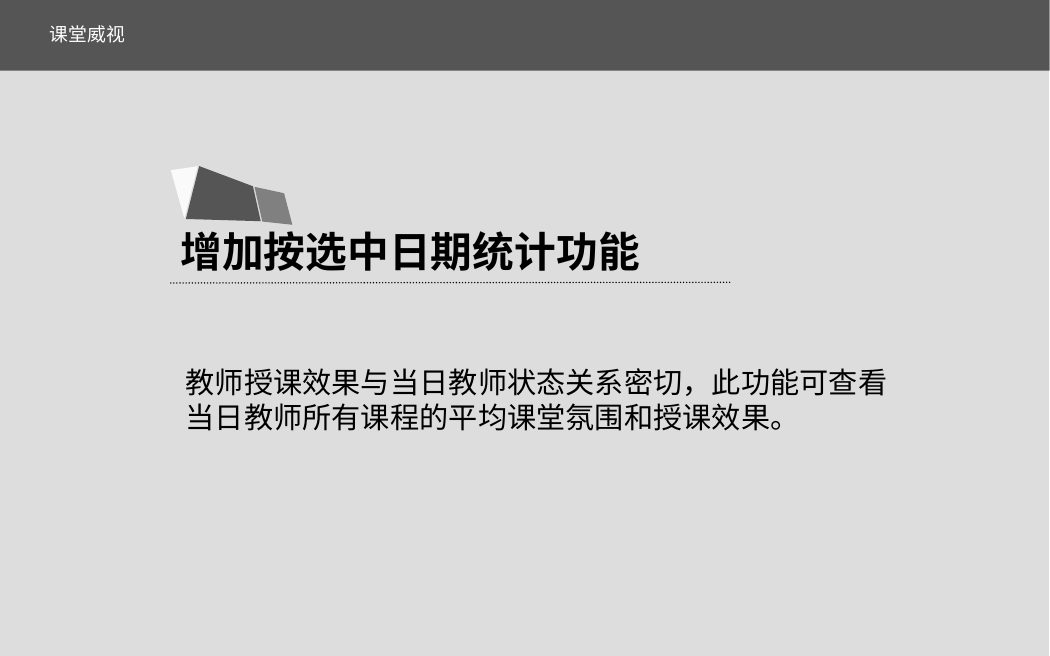

课堂威视

增加按选中日期统计功能

教师授课效果与当日教师状态关系密切，此功能可查看当日教师所有课程的平均课堂氛围和授课效果。